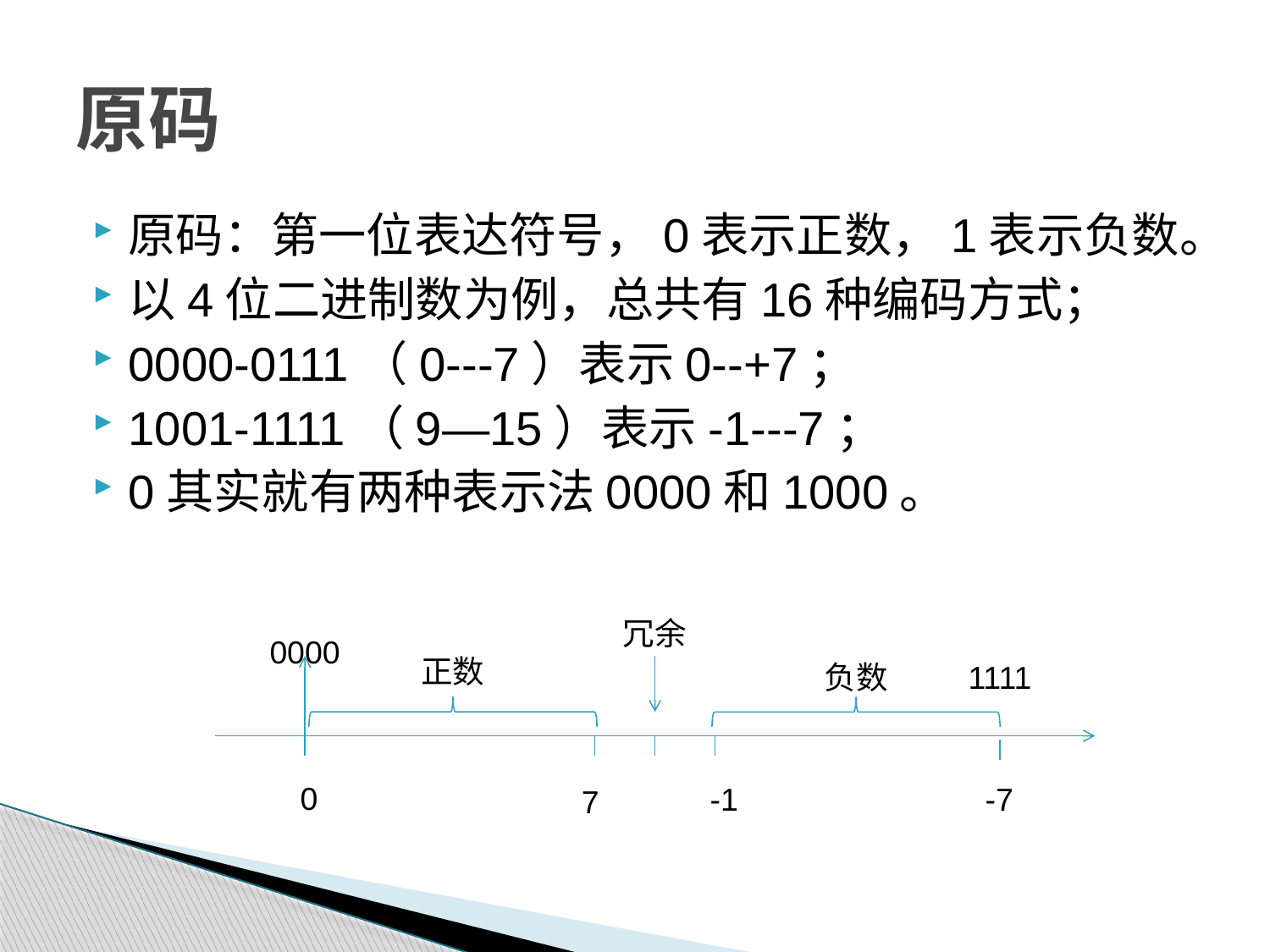

# 原码
原码：第一位表达符号，0表示正数，1表示负数。
以4位二进制数为例，总共有16种编码方式；
0000-0111（0---7）表示0--+7；
1001-1111（9—15）表示-1---7；
0其实就有两种表示法0000和1000。

冗余
0000
正数
负数
1111
0
-7
-1
7